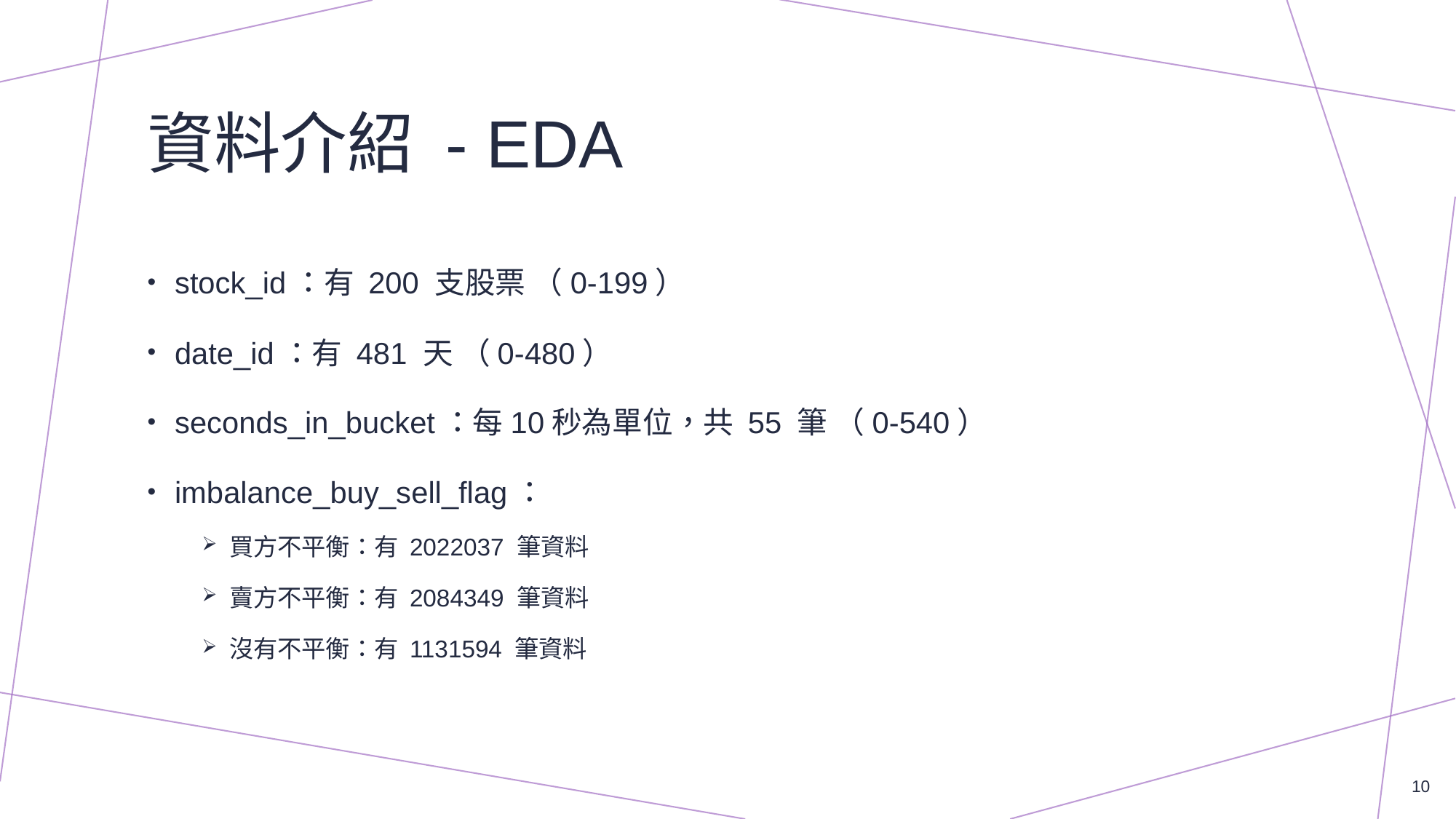

# 資料介紹 - EDA
stock_id：有 200 支股票 （0-199）
date_id：有 481 天 （0-480）
seconds_in_bucket：每10秒為單位，共 55 筆 （0-540）
imbalance_buy_sell_flag：
買方不平衡：有 2022037 筆資料
賣方不平衡：有 2084349 筆資料
沒有不平衡：有 1131594 筆資料
10